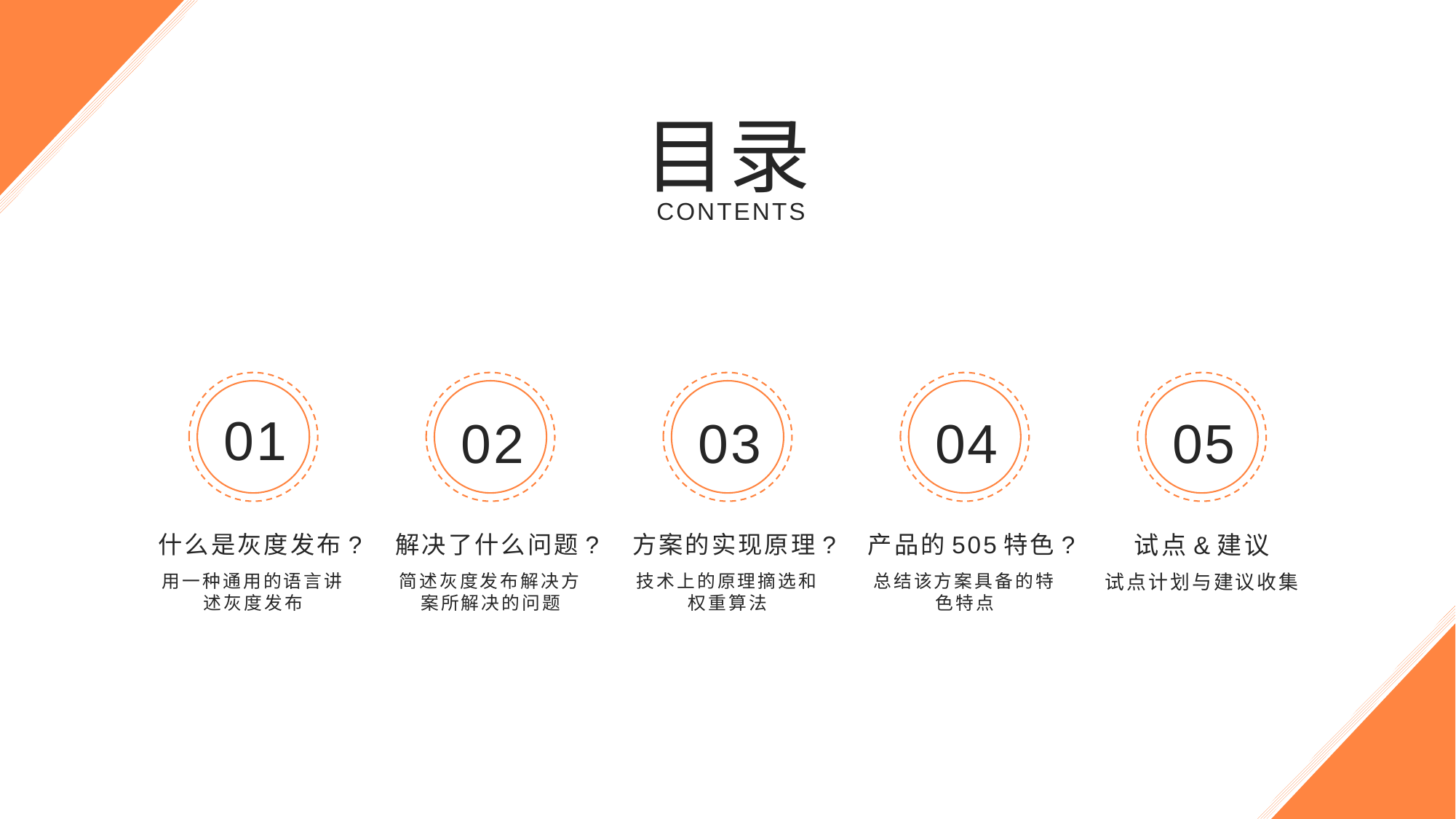

目录
CONTENTS

01
02
03
04
05
什么是灰度发布?
解决了什么问题?
方案的实现原理?
产品的505特色?
试点&建议
用一种通用的语言讲述灰度发布
简述灰度发布解决方案所解决的问题
技术上的原理摘选和权重算法
总结该方案具备的特色特点
试点计划与建议收集